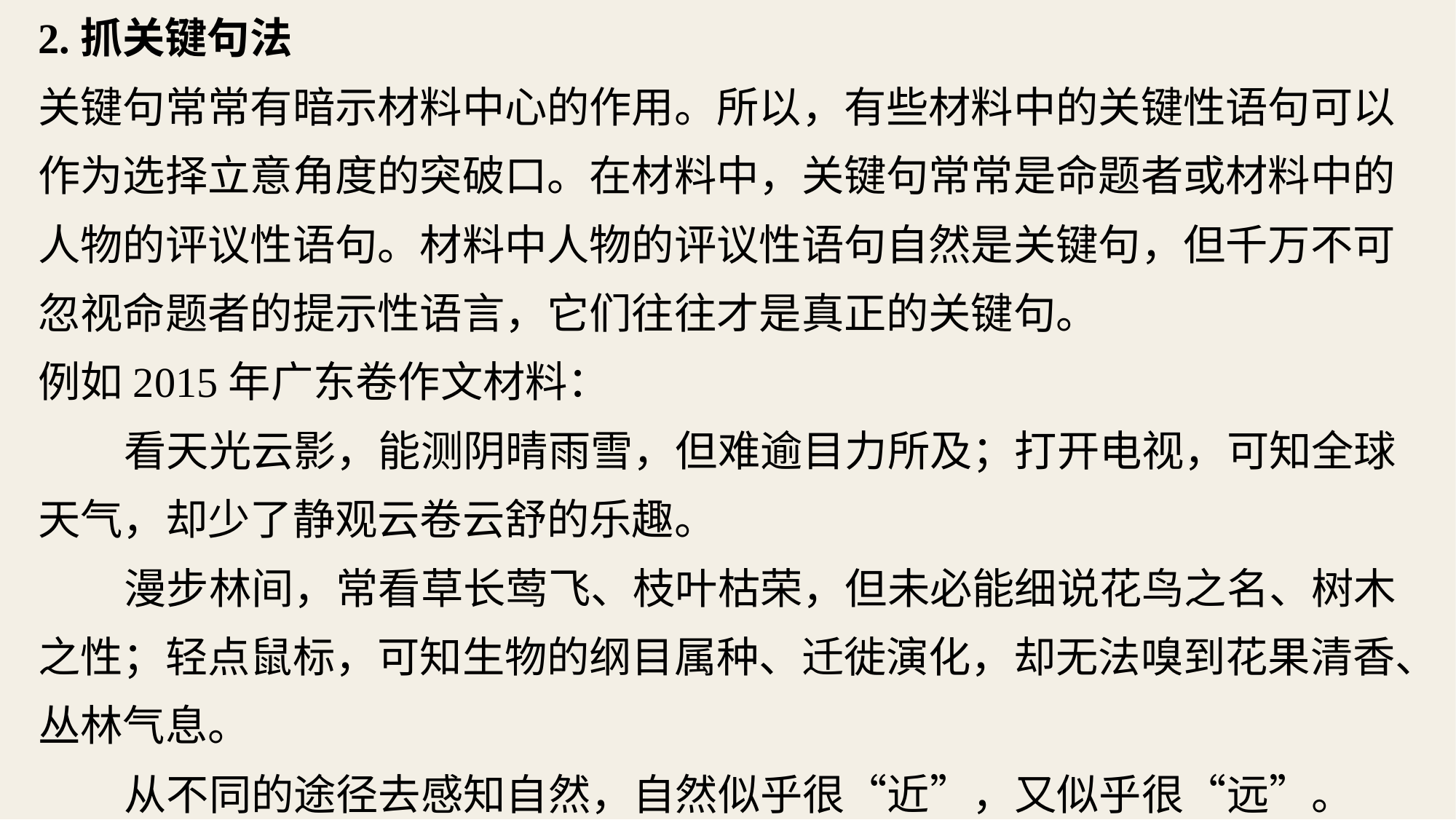

2.抓关键句法
关键句常常有暗示材料中心的作用。所以，有些材料中的关键性语句可以作为选择立意角度的突破口。在材料中，关键句常常是命题者或材料中的人物的评议性语句。材料中人物的评议性语句自然是关键句，但千万不可忽视命题者的提示性语言，它们往往才是真正的关键句。
例如2015年广东卷作文材料：
看天光云影，能测阴晴雨雪，但难逾目力所及；打开电视，可知全球天气，却少了静观云卷云舒的乐趣。
漫步林间，常看草长莺飞、枝叶枯荣，但未必能细说花鸟之名、树木之性；轻点鼠标，可知生物的纲目属种、迁徙演化，却无法嗅到花果清香、丛林气息。
从不同的途径去感知自然，自然似乎很“近”，又似乎很“远”。